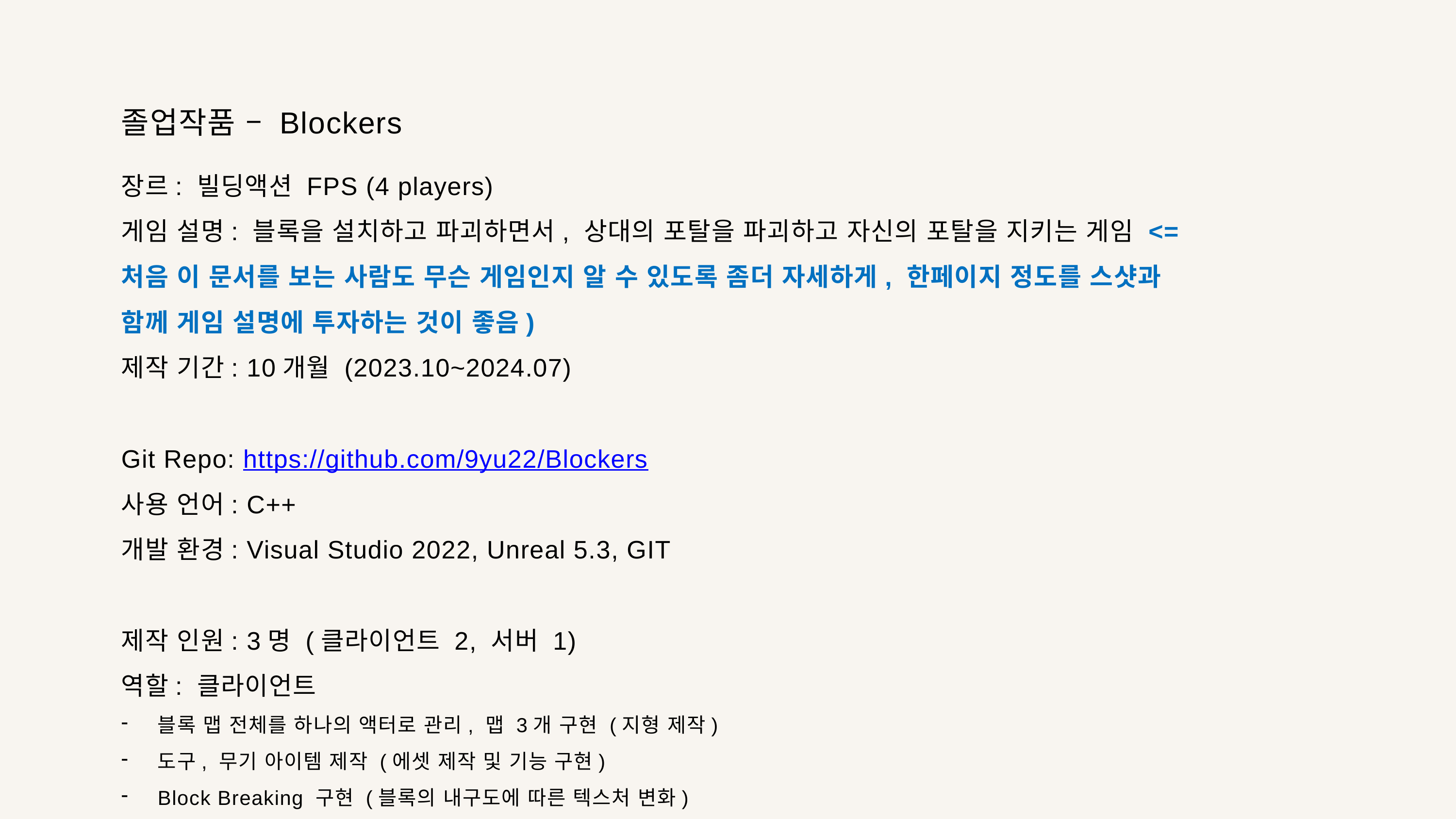

졸업작품 – Blockers
장르: 빌딩액션 FPS (4 players)
게임 설명: 블록을 설치하고 파괴하면서, 상대의 포탈을 파괴하고 자신의 포탈을 지키는 게임 <= 처음 이 문서를 보는 사람도 무슨 게임인지 알 수 있도록 좀더 자세하게, 한페이지 정도를 스샷과 함께 게임 설명에 투자하는 것이 좋음)
제작 기간: 10개월 (2023.10~2024.07)

Git Repo: https://github.com/9yu22/Blockers
사용 언어: C++
개발 환경: Visual Studio 2022, Unreal 5.3, GIT

제작 인원: 3명 (클라이언트 2, 서버 1)
역할: 클라이언트
블록 맵 전체를 하나의 액터로 관리, 맵 3개 구현 (지형 제작)
도구, 무기 아이템 제작 (에셋 제작 및 기능 구현)
Block Breaking 구현 (블록의 내구도에 따른 텍스처 변화)